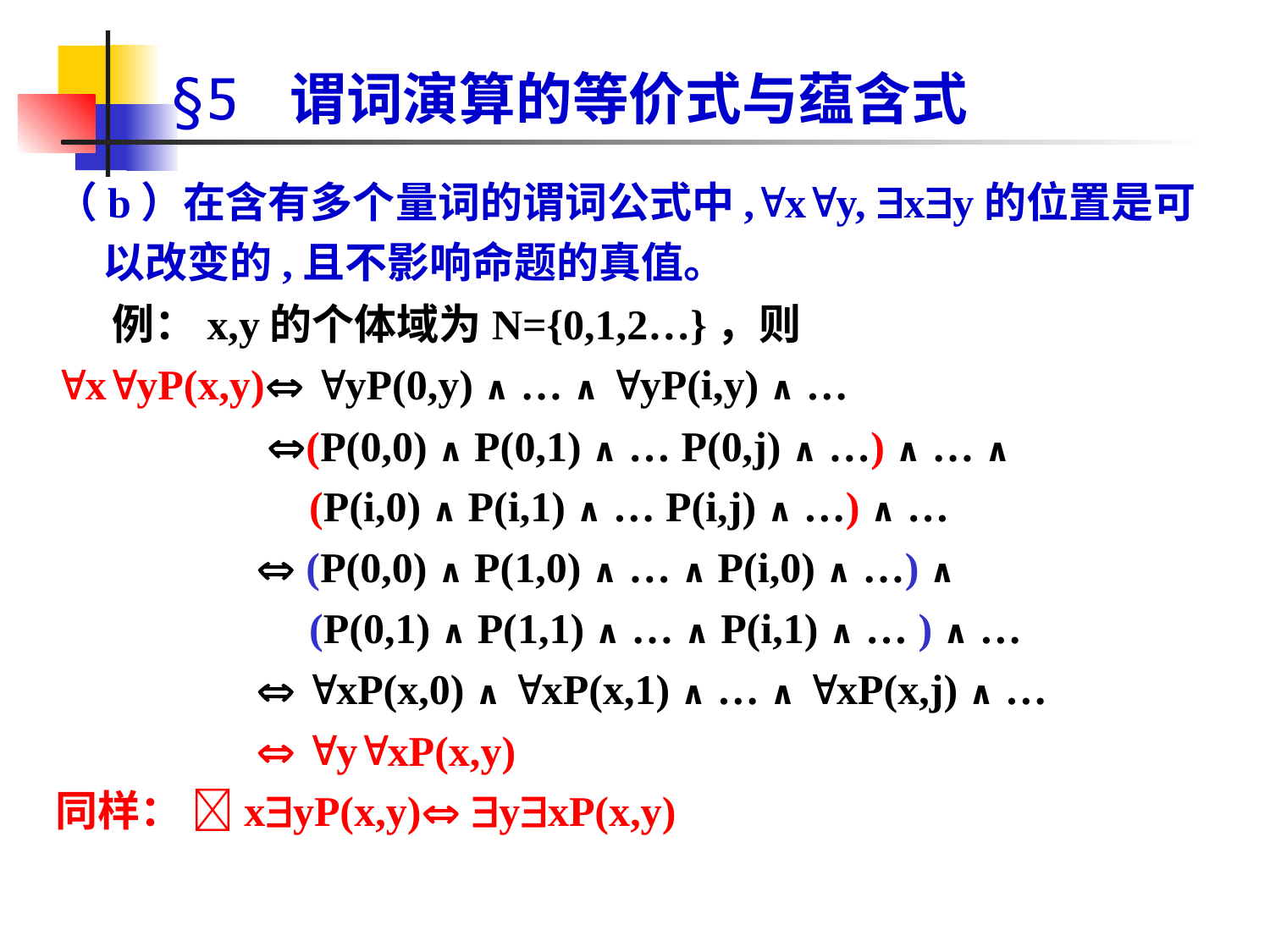

# §5  谓词演算的等价式与蕴含式
（b）在含有多个量词的谓词公式中,∀x∀y, ∃x∃y的位置是可以改变的,且不影响命题的真值。
 例：x,y的个体域为N={0,1,2…}，则
∀x∀yP(x,y)⇔ ∀yP(0,y) ∧ … ∧ ∀yP(i,y) ∧ …
                    ⇔(P(0,0) ∧ P(0,1) ∧ … P(0,j) ∧ …) ∧ … ∧
                        (P(i,0) ∧ P(i,1) ∧ … P(i,j) ∧ …) ∧ …
                   ⇔ (P(0,0) ∧ P(1,0) ∧ … ∧ P(i,0) ∧ …) ∧
                        (P(0,1) ∧ P(1,1) ∧ … ∧ P(i,1) ∧ … ) ∧ …
                   ⇔ ∀xP(x,0) ∧ ∀xP(x,1) ∧ … ∧ ∀xP(x,j) ∧ …
                   ⇔ ∀y∀xP(x,y)
同样： ∃x∃yP(x,y)⇔ ∃y∃xP(x,y)
73